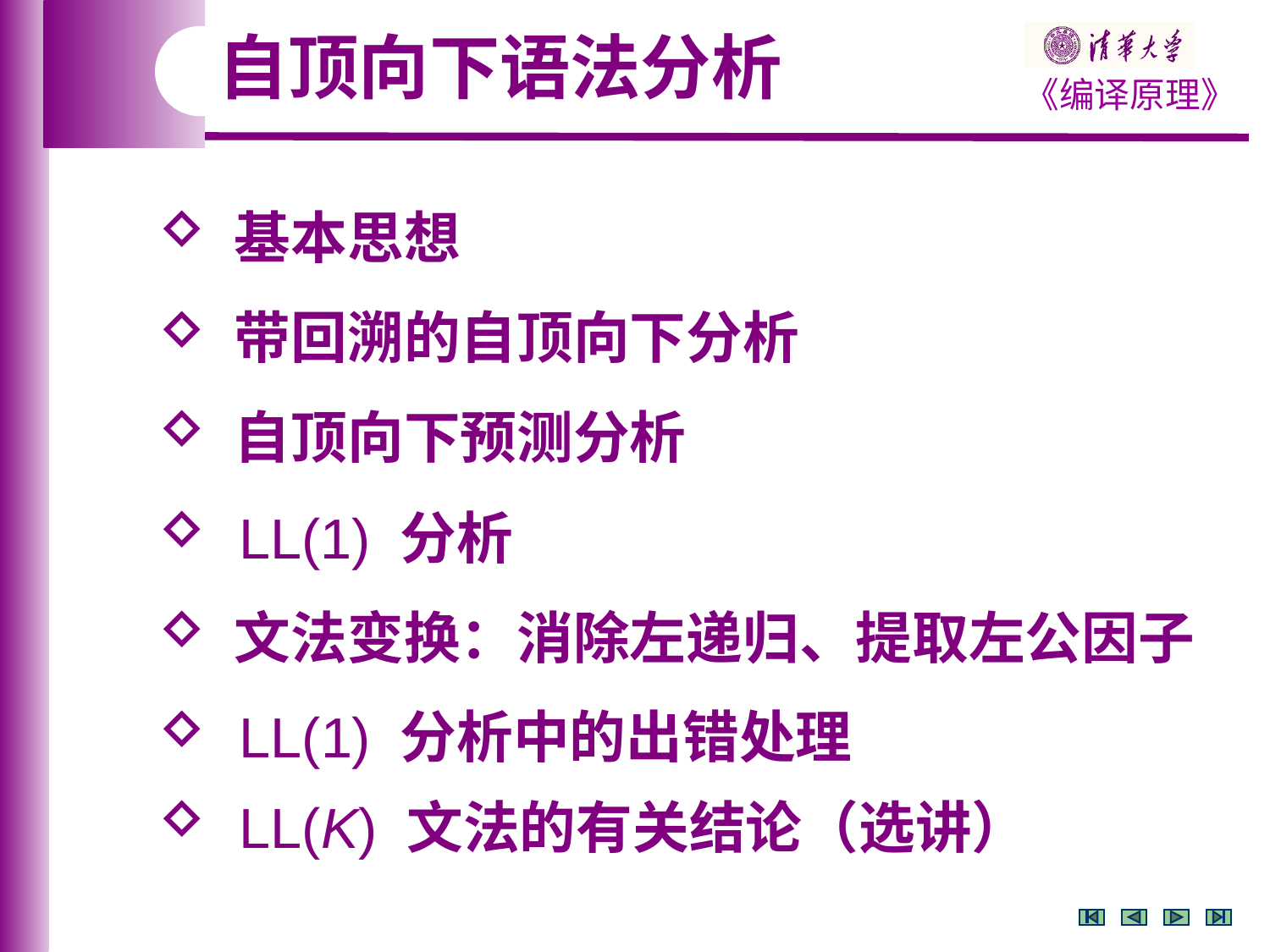

自顶向下语法分析
 基本思想
 带回溯的自顶向下分析
 自顶向下预测分析
  LL(1) 分析
 文法变换：消除左递归、提取左公因子
  LL(1) 分析中的出错处理
  LL(K) 文法的有关结论（选讲）